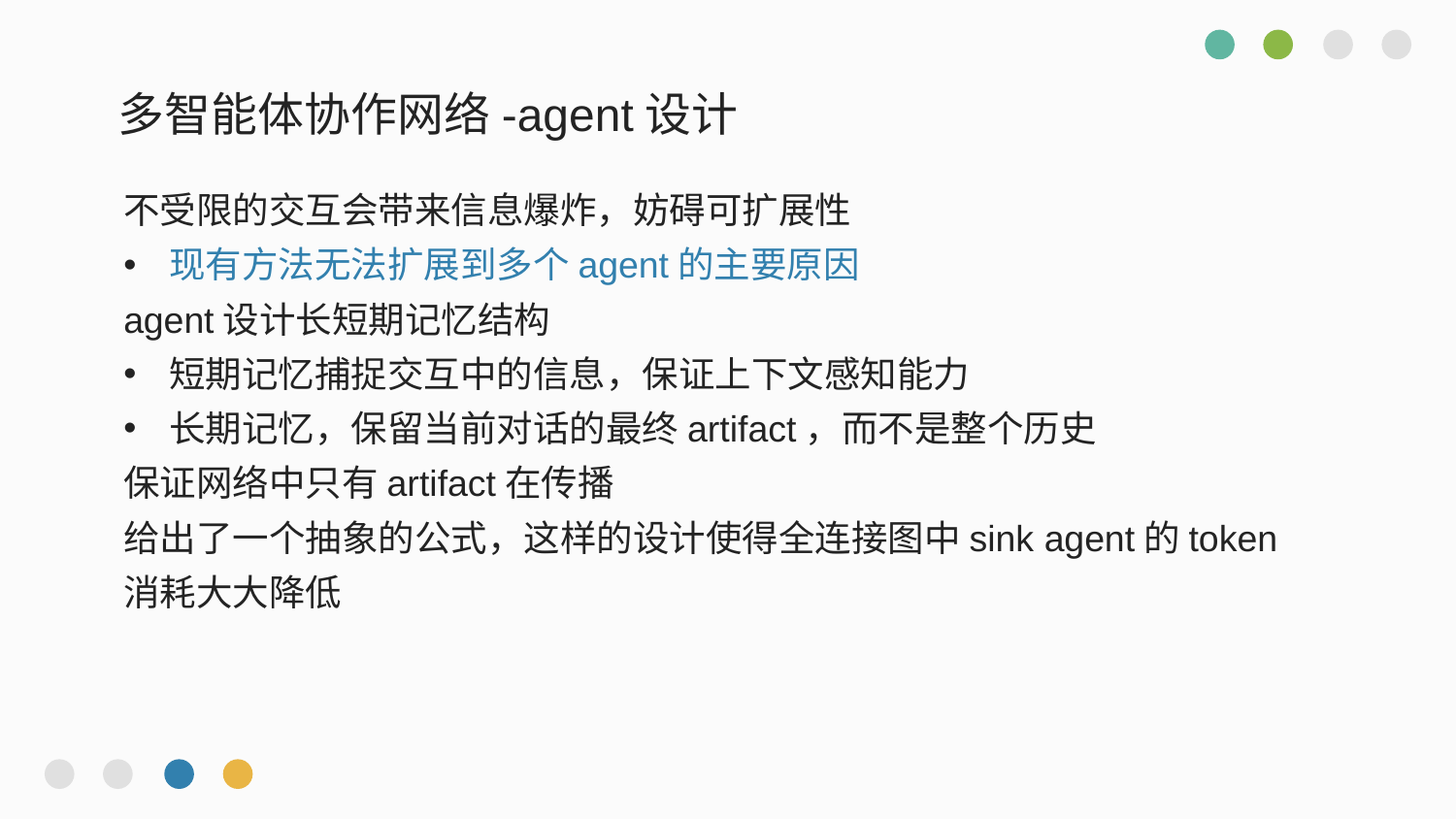

# 多智能体协作网络-agent设计
不受限的交互会带来信息爆炸，妨碍可扩展性
现有方法无法扩展到多个agent的主要原因
agent设计长短期记忆结构
短期记忆捕捉交互中的信息，保证上下文感知能力
长期记忆，保留当前对话的最终artifact，而不是整个历史
保证网络中只有artifact在传播
给出了一个抽象的公式，这样的设计使得全连接图中sink agent的token消耗大大降低